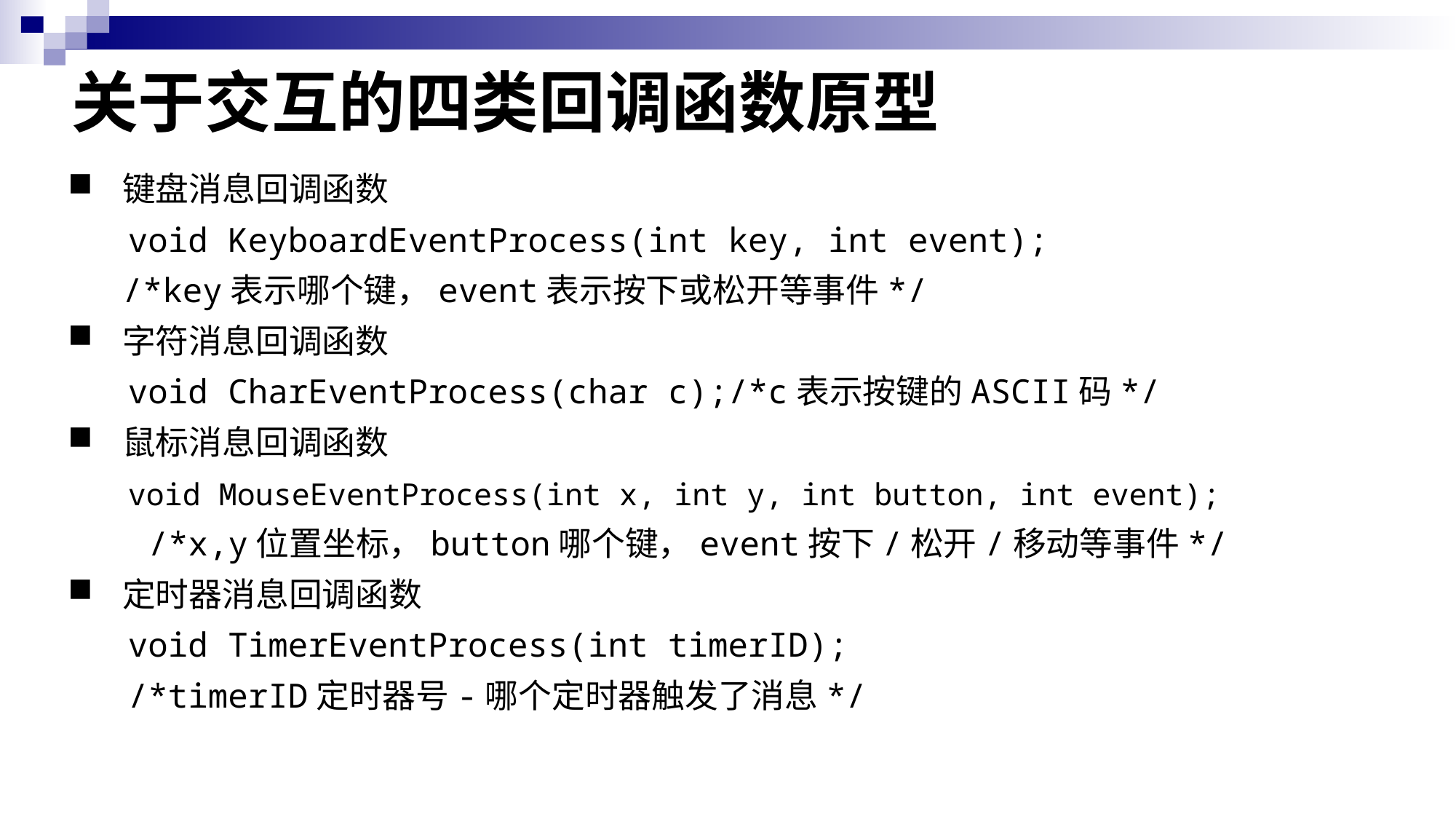

# 关于交互的四类回调函数原型
键盘消息回调函数
   void KeyboardEventProcess(int key, int event);
/*key表示哪个键，event表示按下或松开等事件*/
字符消息回调函数
   void CharEventProcess(char c);/*c表示按键的ASCII码*/
鼠标消息回调函数
   void MouseEventProcess(int x, int y, int button, int event);
    /*x,y位置坐标，button哪个键，event按下/松开/移动等事件*/
定时器消息回调函数
   void TimerEventProcess(int timerID);
   /*timerID定时器号-哪个定时器触发了消息*/